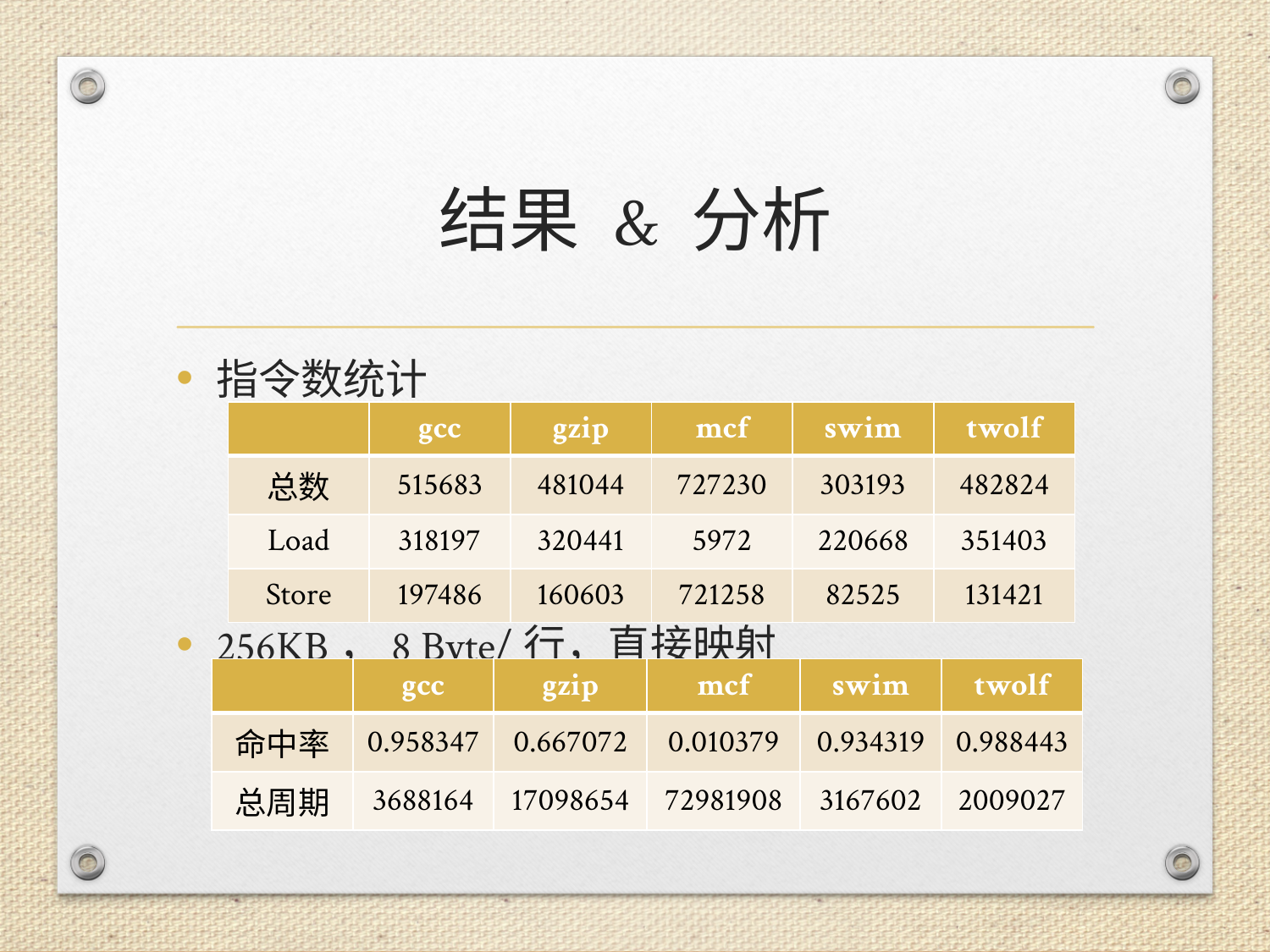

# 结果 & 分析
指令数统计

256KB，8 Byte/行，直接映射
|  | gcc | gzip | mcf | swim | twolf |
| --- | --- | --- | --- | --- | --- |
| 总数 | 515683 | 481044 | 727230 | 303193 | 482824 |
| Load | 318197 | 320441 | 5972 | 220668 | 351403 |
| Store | 197486 | 160603 | 721258 | 82525 | 131421 |
|  | gcc | gzip | mcf | swim | twolf |
| --- | --- | --- | --- | --- | --- |
| 命中率 | 0.958347 | 0.667072 | 0.010379 | 0.934319 | 0.988443 |
| 总周期 | 3688164 | 17098654 | 72981908 | 3167602 | 2009027 |